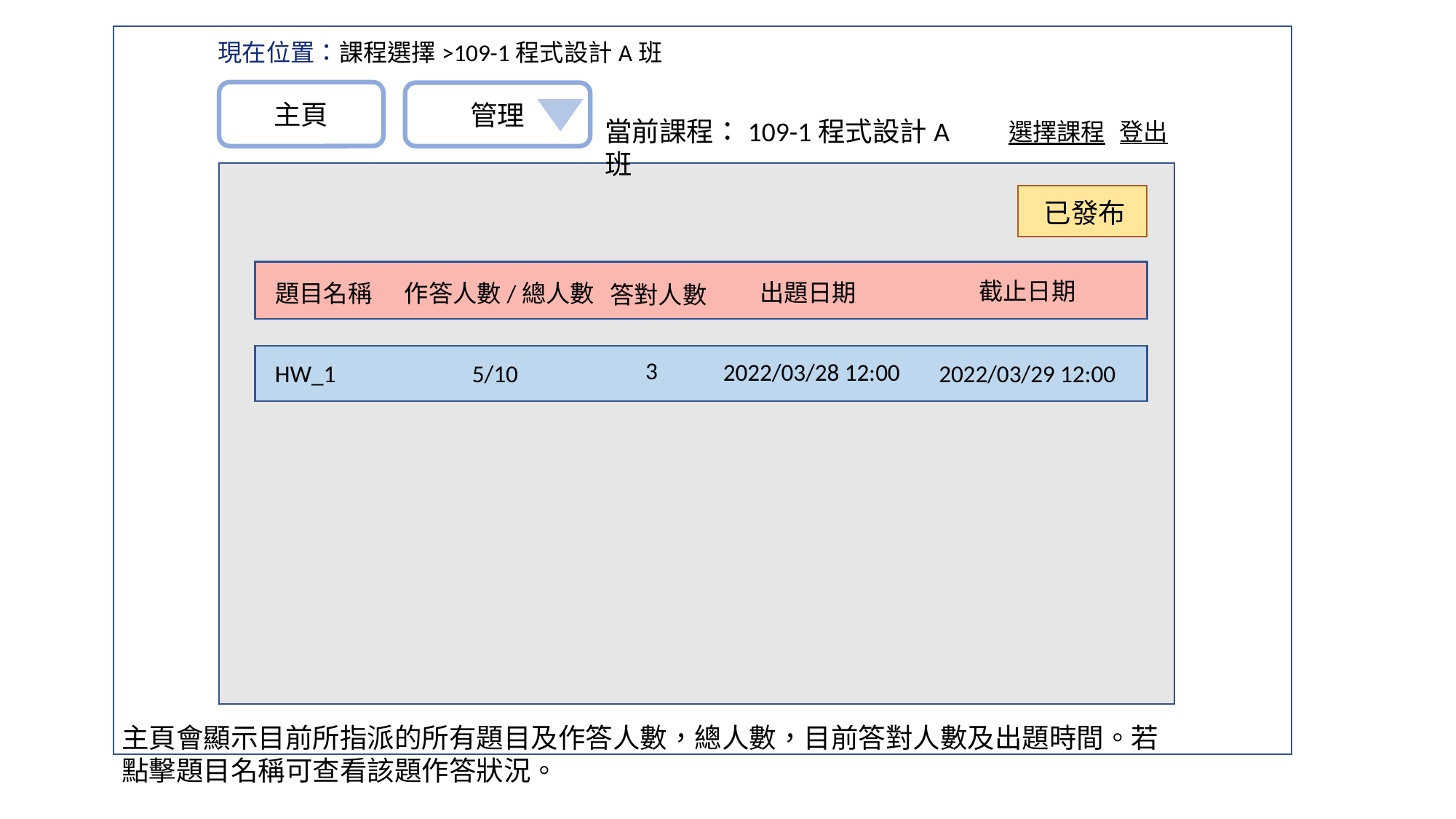

現在位置：課程選擇>109-1程式設計A班

主頁
管理

當前課程：109-1程式設計A班

登出
選擇課程

已發布

截止日期
出題日期
題目名稱
作答人數/總人數
答對人數

3
2022/03/28 12:00
HW_1
5/10
2022/03/29 12:00
主頁會顯示目前所指派的所有題目及作答人數，總人數，目前答對人數及出題時間。若點擊題目名稱可查看該題作答狀況。